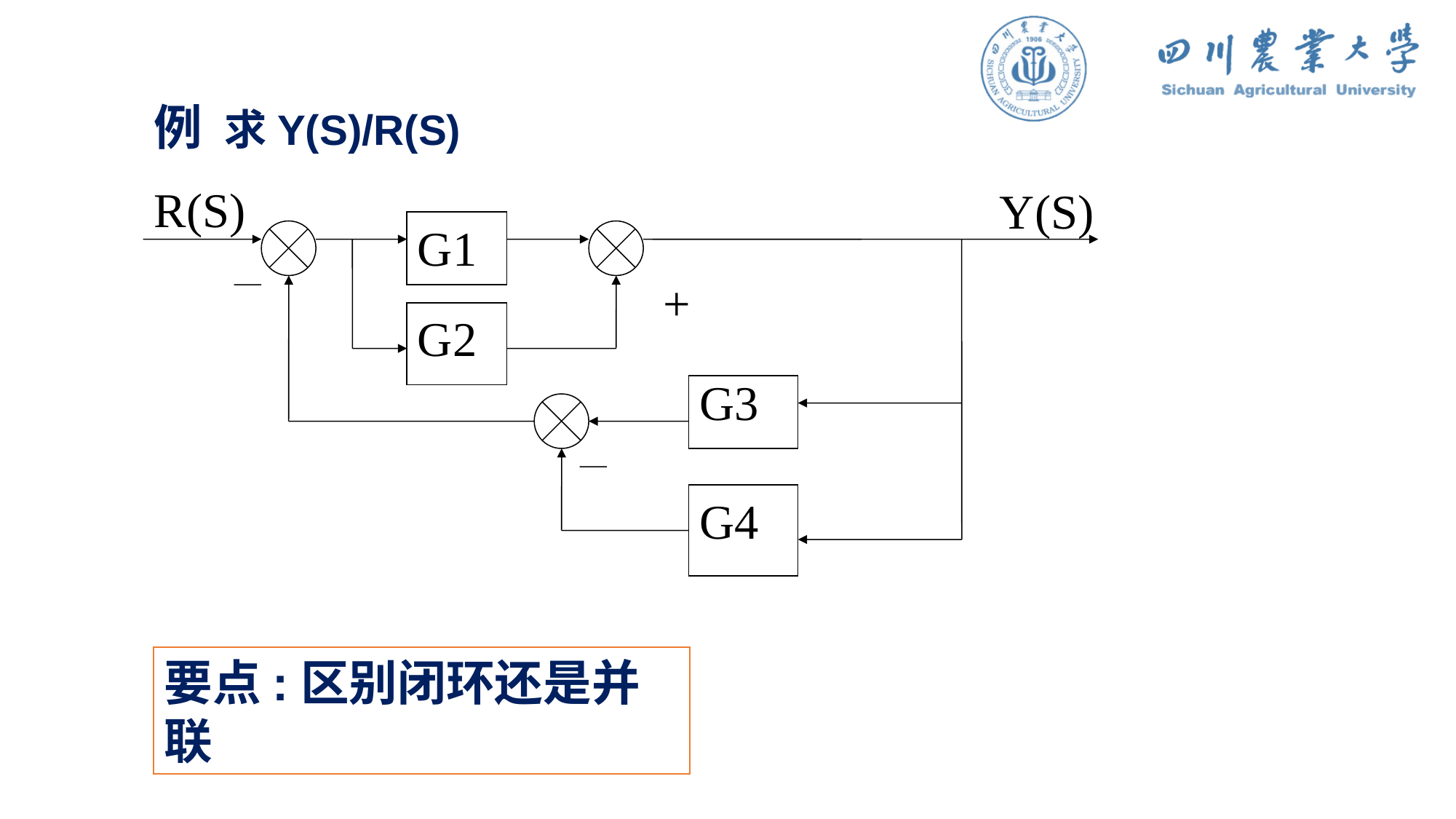

例  求Y(S)/R(S)
R(S)
Y(S)

G1

+

G2

G3

G4

要点:区别闭环还是并联